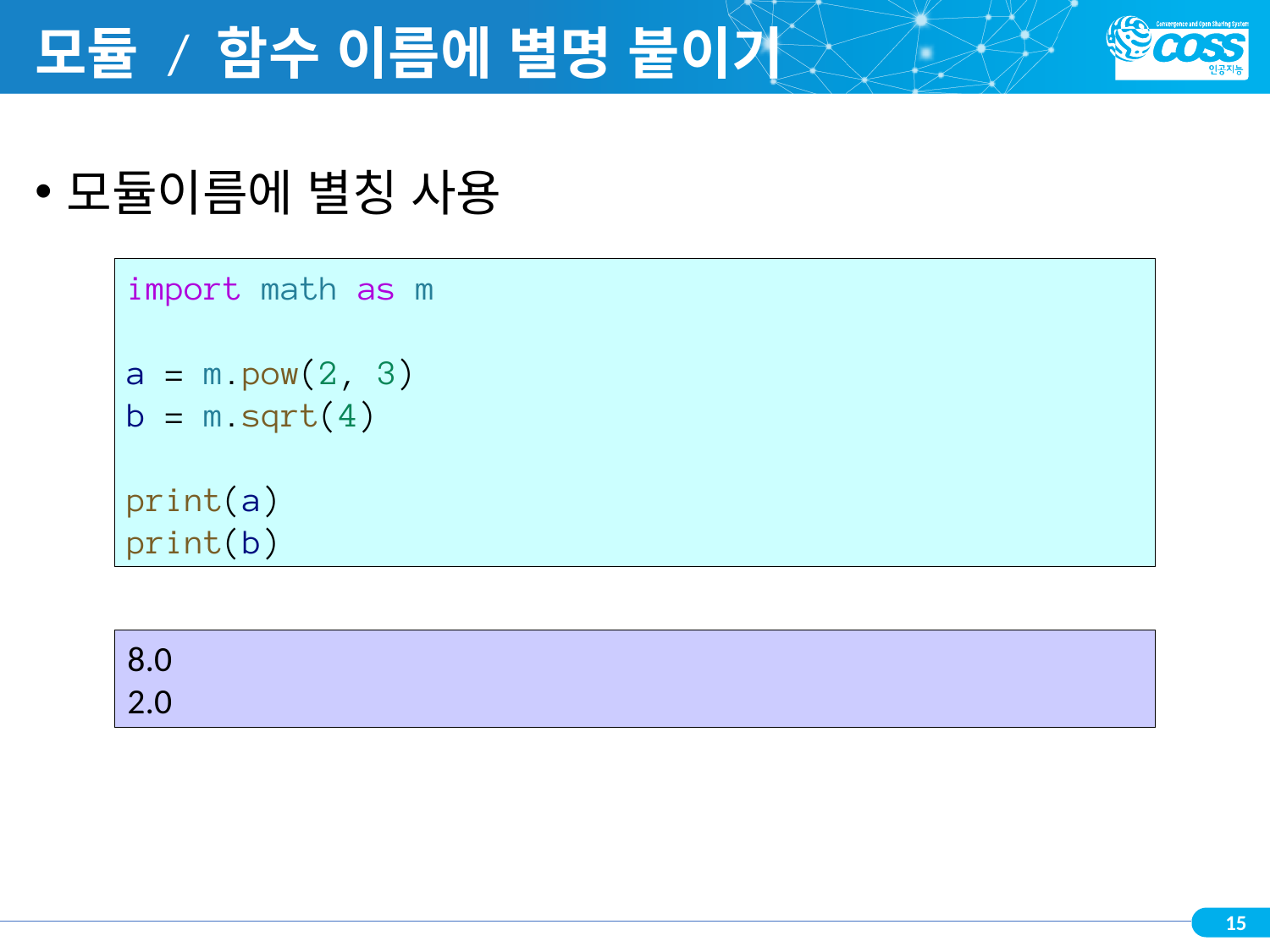

# 모듈 / 함수 이름에 별명 붙이기
모듈이름에 별칭 사용

import math as m
a = m.pow(2, 3)
b = m.sqrt(4)
print(a)
print(b)
8.0
2.0
15